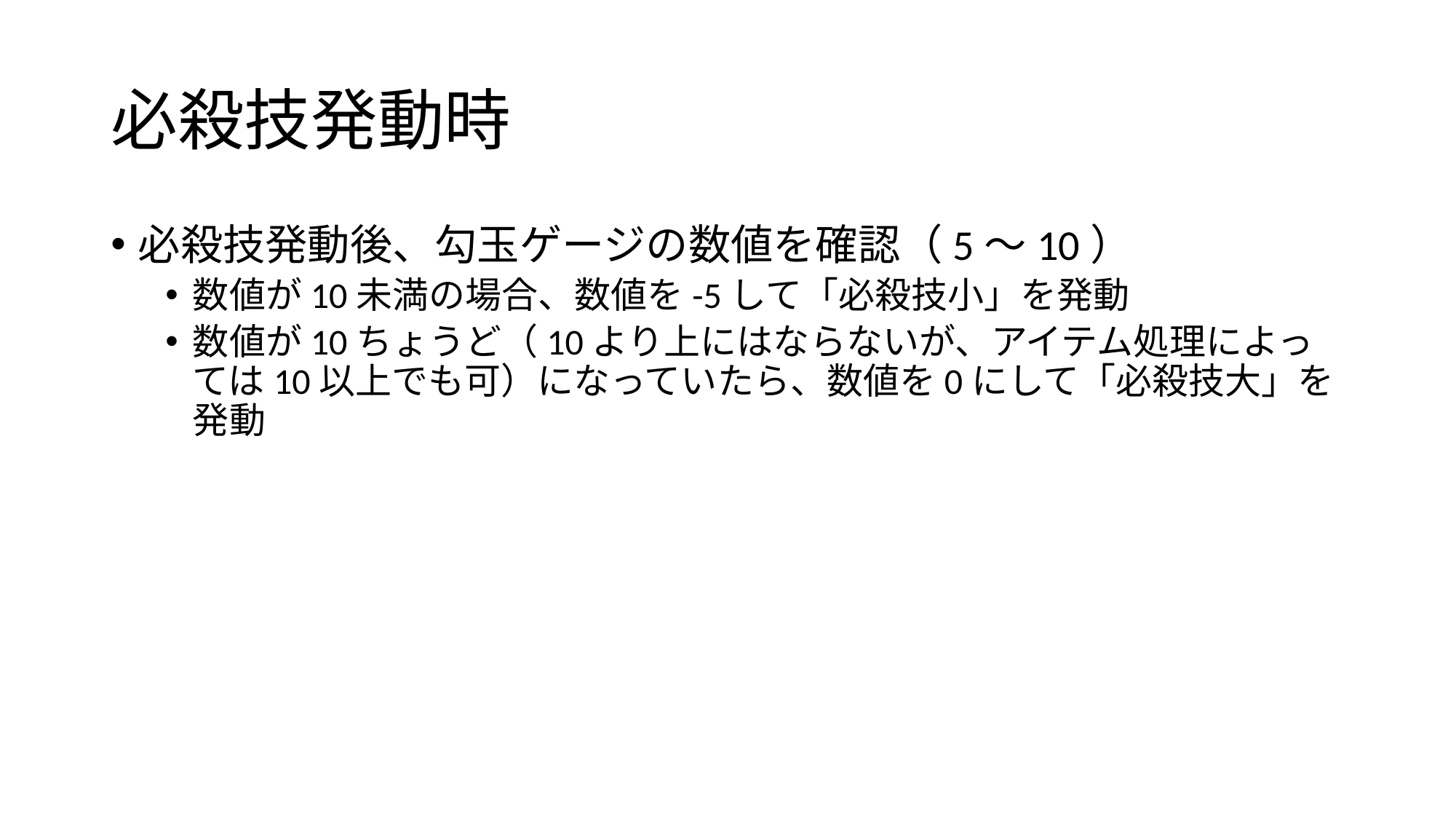

# 必殺技発動時
必殺技発動後、勾玉ゲージの数値を確認（5～10）
数値が10未満の場合、数値を-5して「必殺技小」を発動
数値が10ちょうど（10より上にはならないが、アイテム処理によっては10以上でも可）になっていたら、数値を0にして「必殺技大」を発動